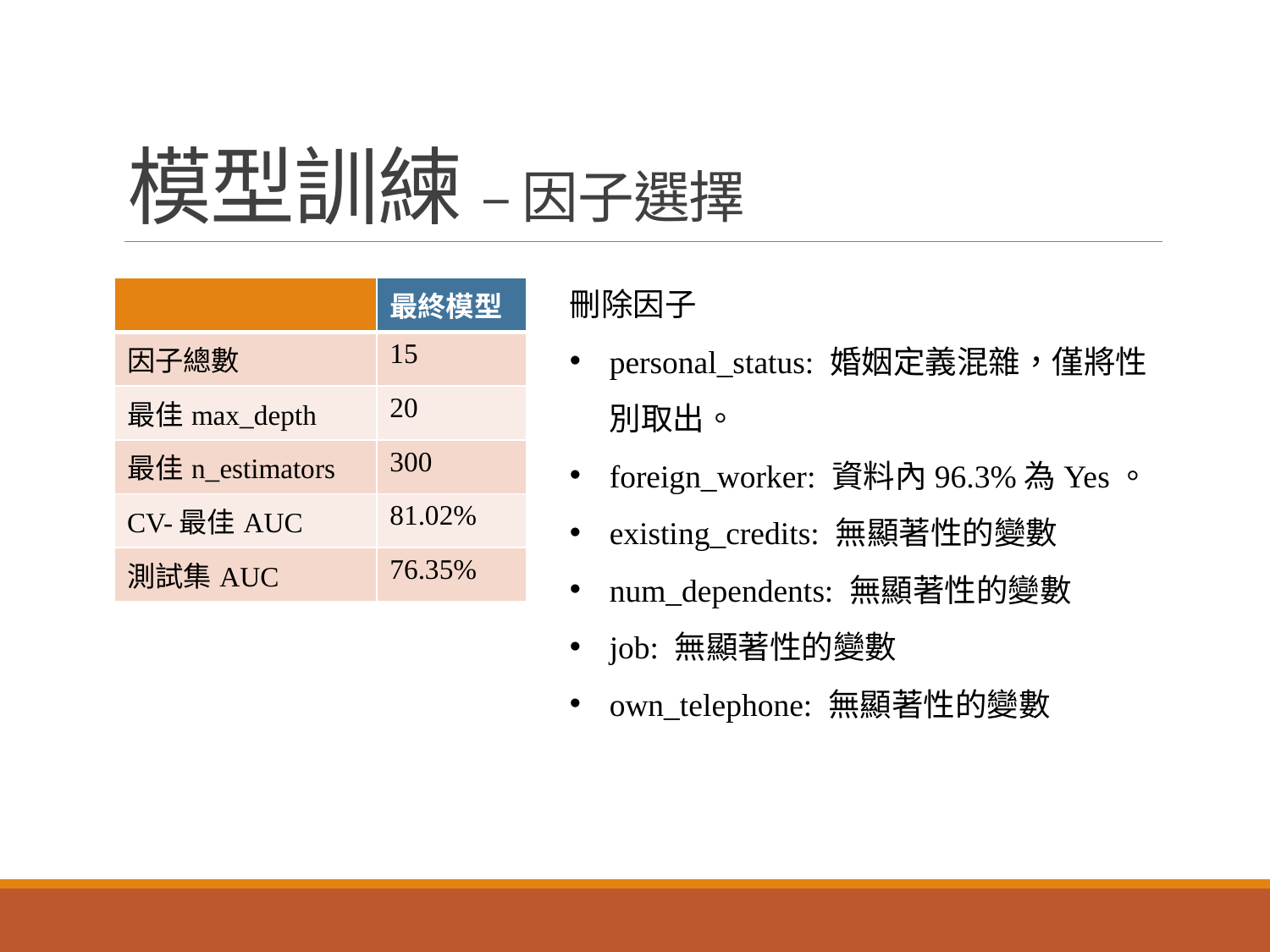

# 模型訓練 – 因子選擇

|  | 最終模型 |
| --- | --- |
| 因子總數 | 15 |
| 最佳max\_depth | 20 |
| 最佳n\_estimators | 300 |
| CV-最佳AUC | 81.02% |
| 測試集AUC | 76.35% |
刪除因子
personal_status: 婚姻定義混雜，僅將性別取出。
foreign_worker: 資料內96.3%為Yes。
existing_credits: 無顯著性的變數
num_dependents: 無顯著性的變數
job: 無顯著性的變數
own_telephone: 無顯著性的變數